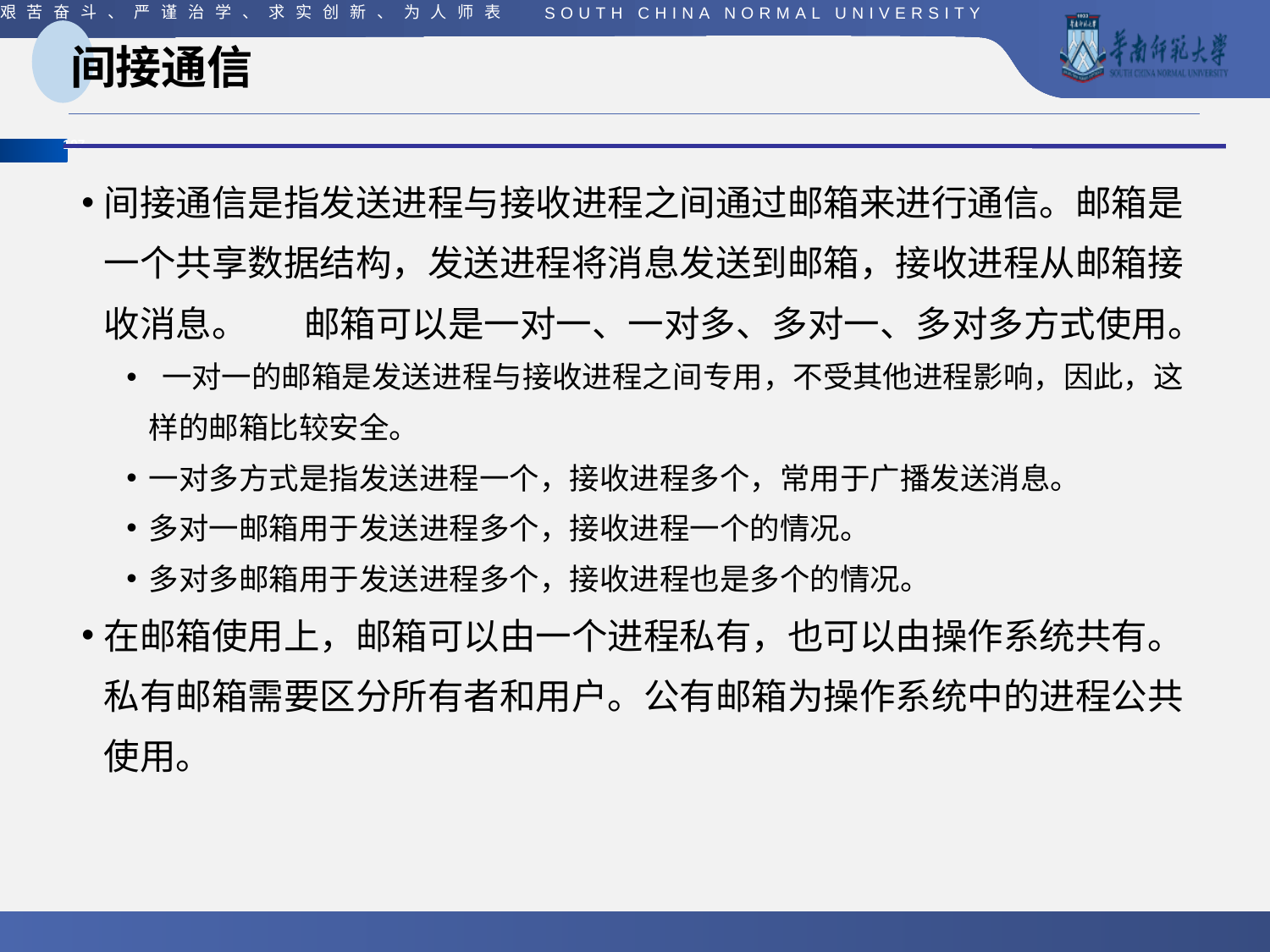

# 间接通信
间接通信是指发送进程与接收进程之间通过邮箱来进行通信。邮箱是一个共享数据结构，发送进程将消息发送到邮箱，接收进程从邮箱接收消息。       邮箱可以是一对一、一对多、多对一、多对多方式使用。
 一对一的邮箱是发送进程与接收进程之间专用，不受其他进程影响，因此，这样的邮箱比较安全。
一对多方式是指发送进程一个，接收进程多个，常用于广播发送消息。
多对一邮箱用于发送进程多个，接收进程一个的情况。
多对多邮箱用于发送进程多个，接收进程也是多个的情况。
在邮箱使用上，邮箱可以由一个进程私有，也可以由操作系统共有。私有邮箱需要区分所有者和用户。公有邮箱为操作系统中的进程公共使用。

107